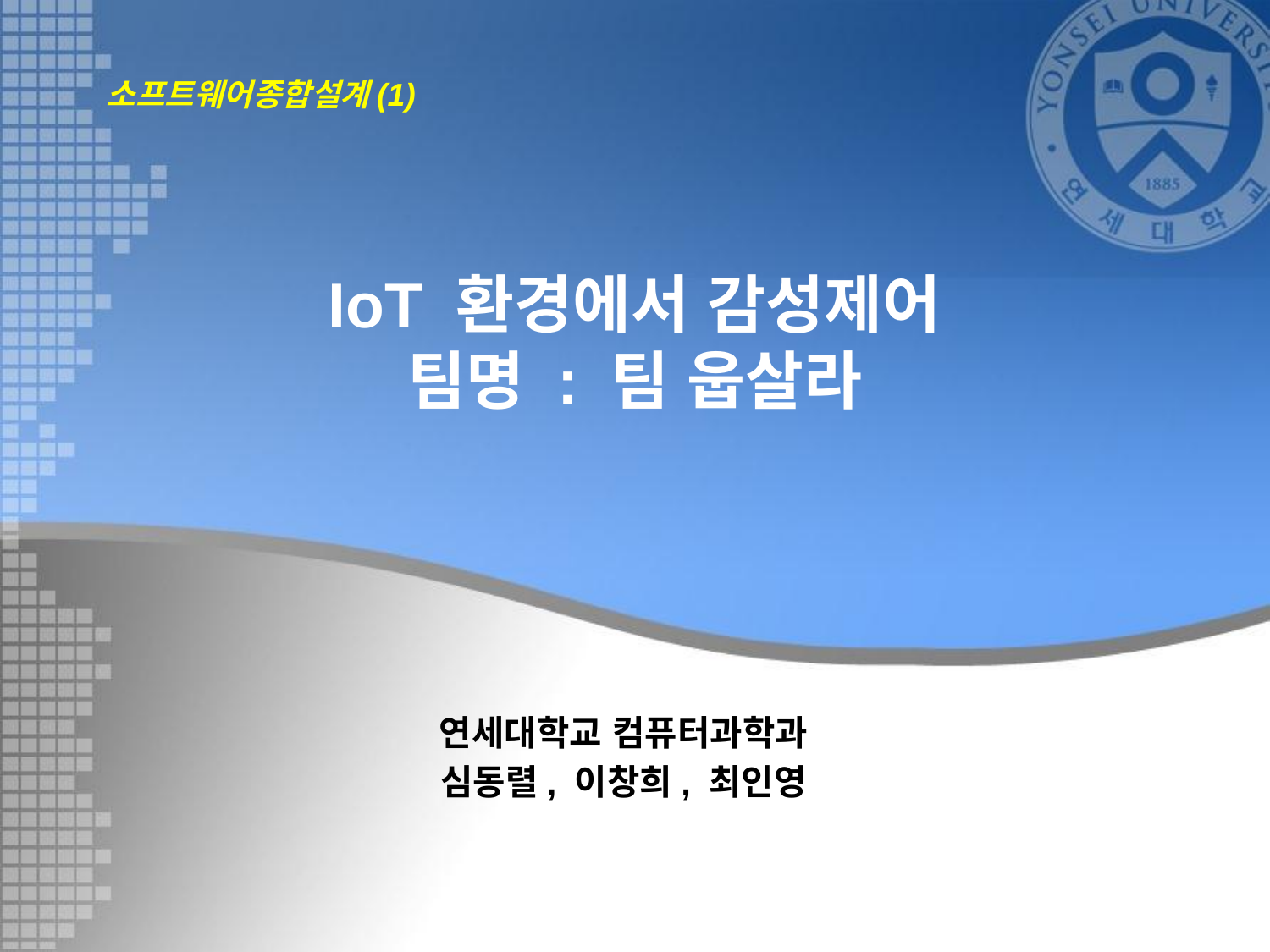

소프트웨어종합설계(1)
# IoT 환경에서 감성제어 팀명 : 팀 웁살라

연세대학교 컴퓨터과학과
심동렬, 이창희, 최인영